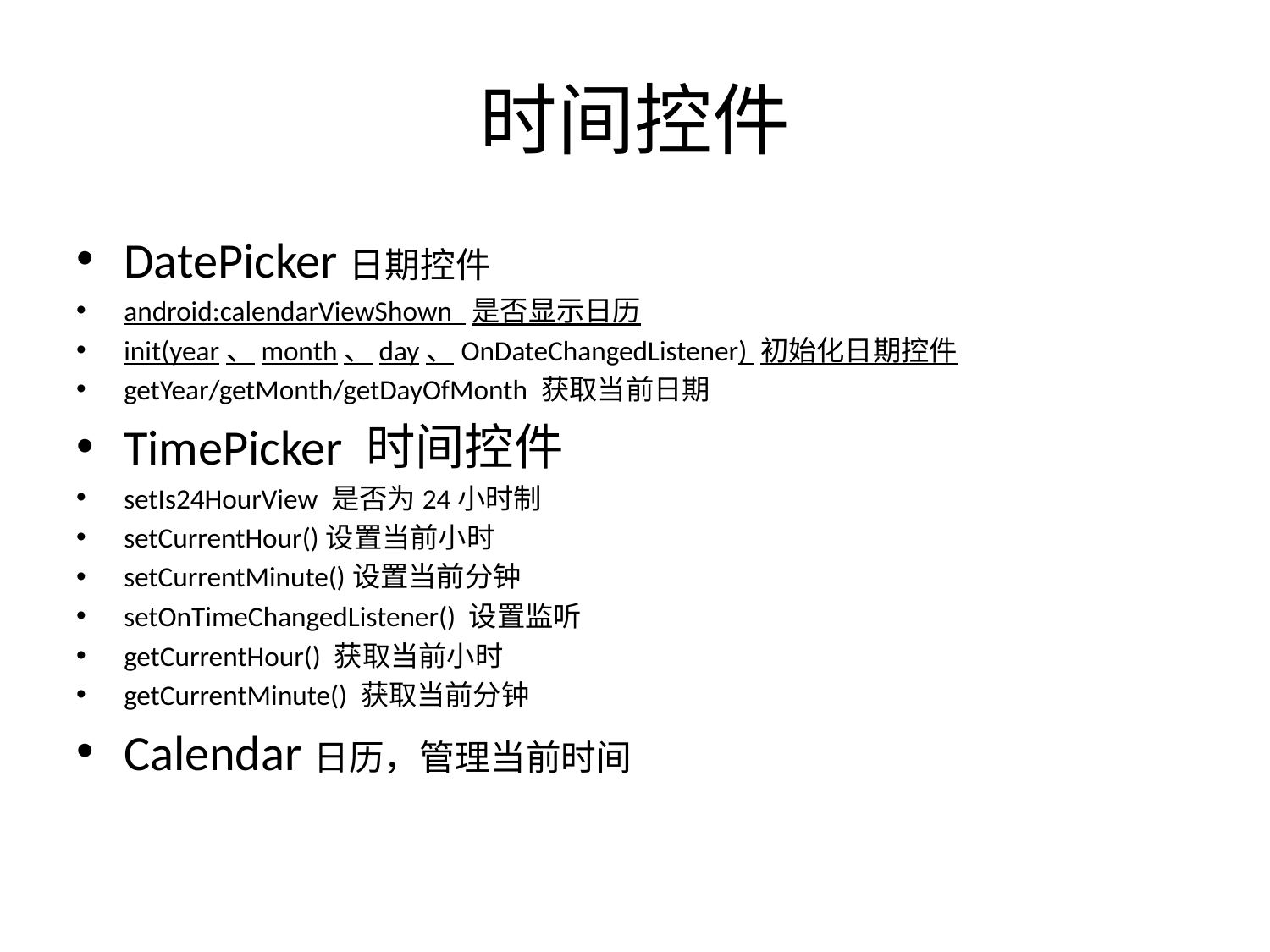

# 时间控件
DatePicker日期控件
android:calendarViewShown  是否显示日历
init(year、month、day、OnDateChangedListener) 初始化日期控件
getYear/getMonth/getDayOfMonth 获取当前日期
TimePicker 时间控件
setIs24HourView 是否为24小时制
setCurrentHour()设置当前小时
setCurrentMinute()设置当前分钟
setOnTimeChangedListener() 设置监听
getCurrentHour() 获取当前小时
getCurrentMinute() 获取当前分钟
Calendar日历，管理当前时间